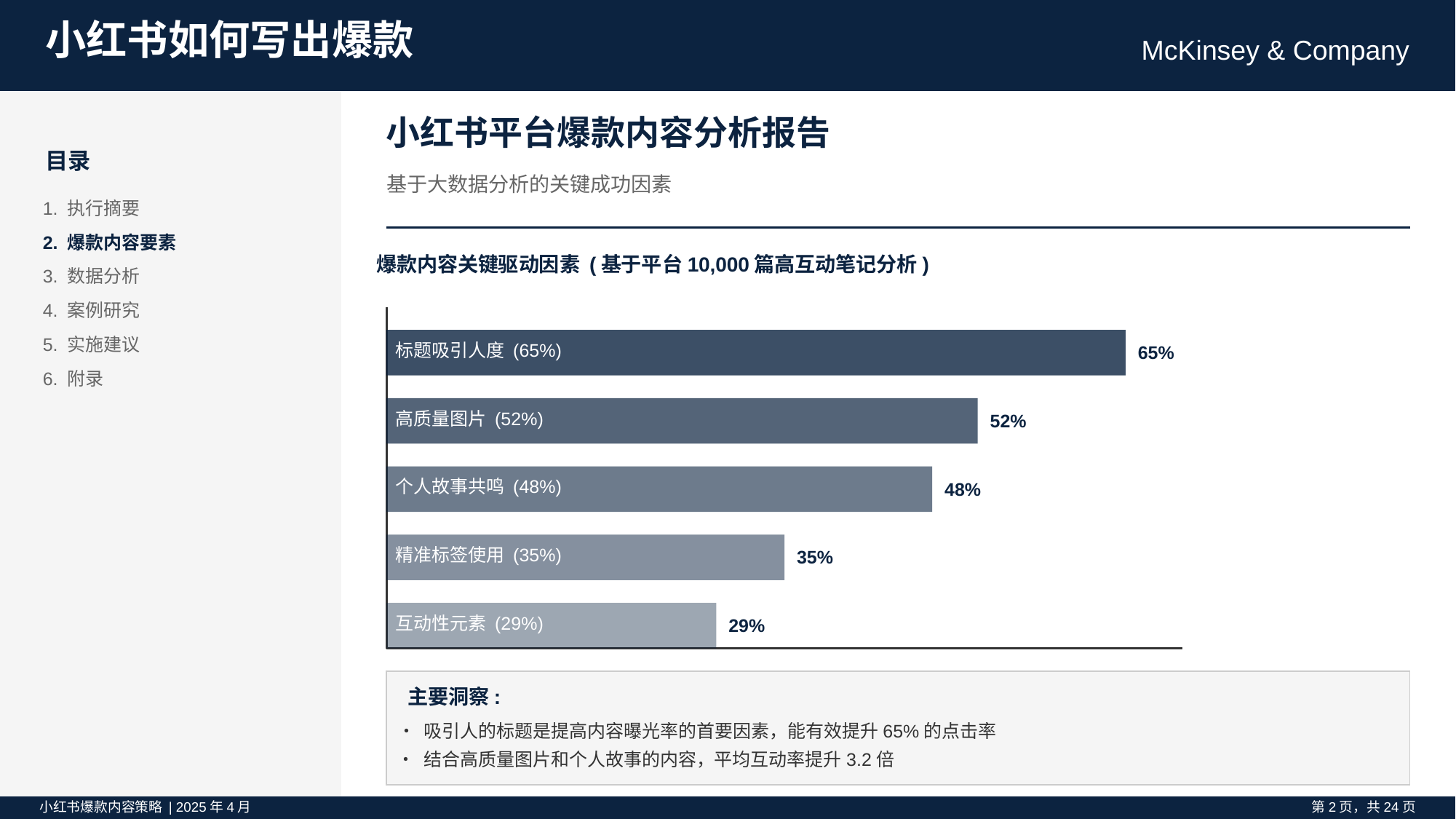

小红书如何写出爆款
McKinsey & Company

小红书平台爆款内容分析报告
目录
基于大数据分析的关键成功因素
1. 执行摘要
2. 爆款内容要素

爆款内容关键驱动因素 (基于平台10,000篇高互动笔记分析)

标题吸引人度 (65%)
65%

高质量图片 (52%)
52%

个人故事共鸣 (48%)
48%

精准标签使用 (35%)
35%

互动性元素 (29%)
29%

3. 数据分析
4. 案例研究
5. 实施建议
6. 附录

主要洞察:
• 吸引人的标题是提高内容曝光率的首要因素，能有效提升65%的点击率
• 结合高质量图片和个人故事的内容，平均互动率提升3.2倍
小红书爆款内容策略 | 2025年4月
第2页，共24页